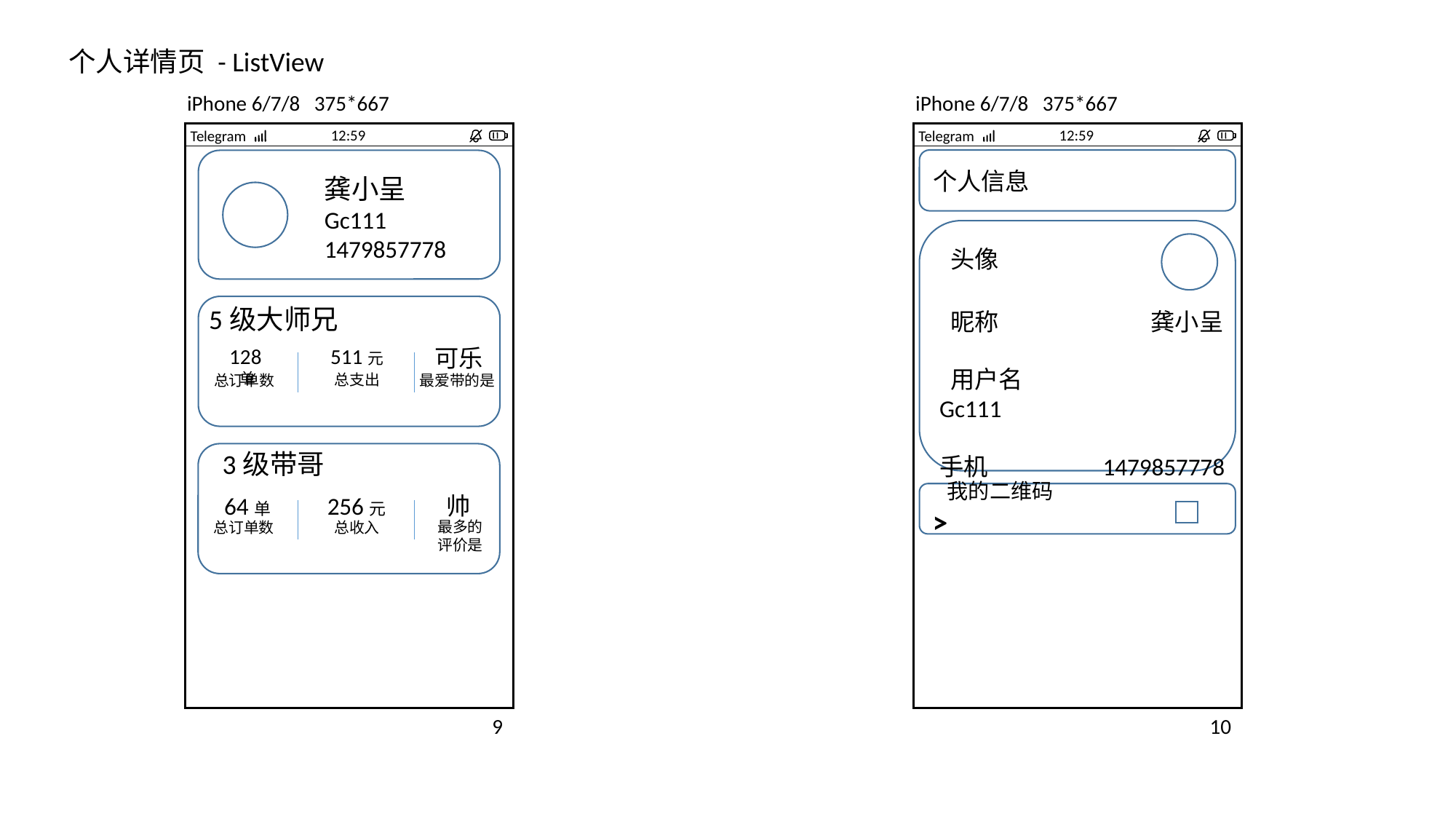

个人详情页 - ListView
iPhone 6/7/8   375*667

9
12:59
Telegram

龚小呈
Gc111
1479857778

5级大师兄
128单
可乐
511元
总支出
总订单数
最爱带的是
3级带哥

64单
帅
256元
总收入
最多的
评价是
总订单数
iPhone 6/7/8   375*667

10
12:59
Telegram

个人信息

 头像
 昵称                            龚小呈

 用户名                          Gc111

手机                    1479857778
  我的二维码                                 >